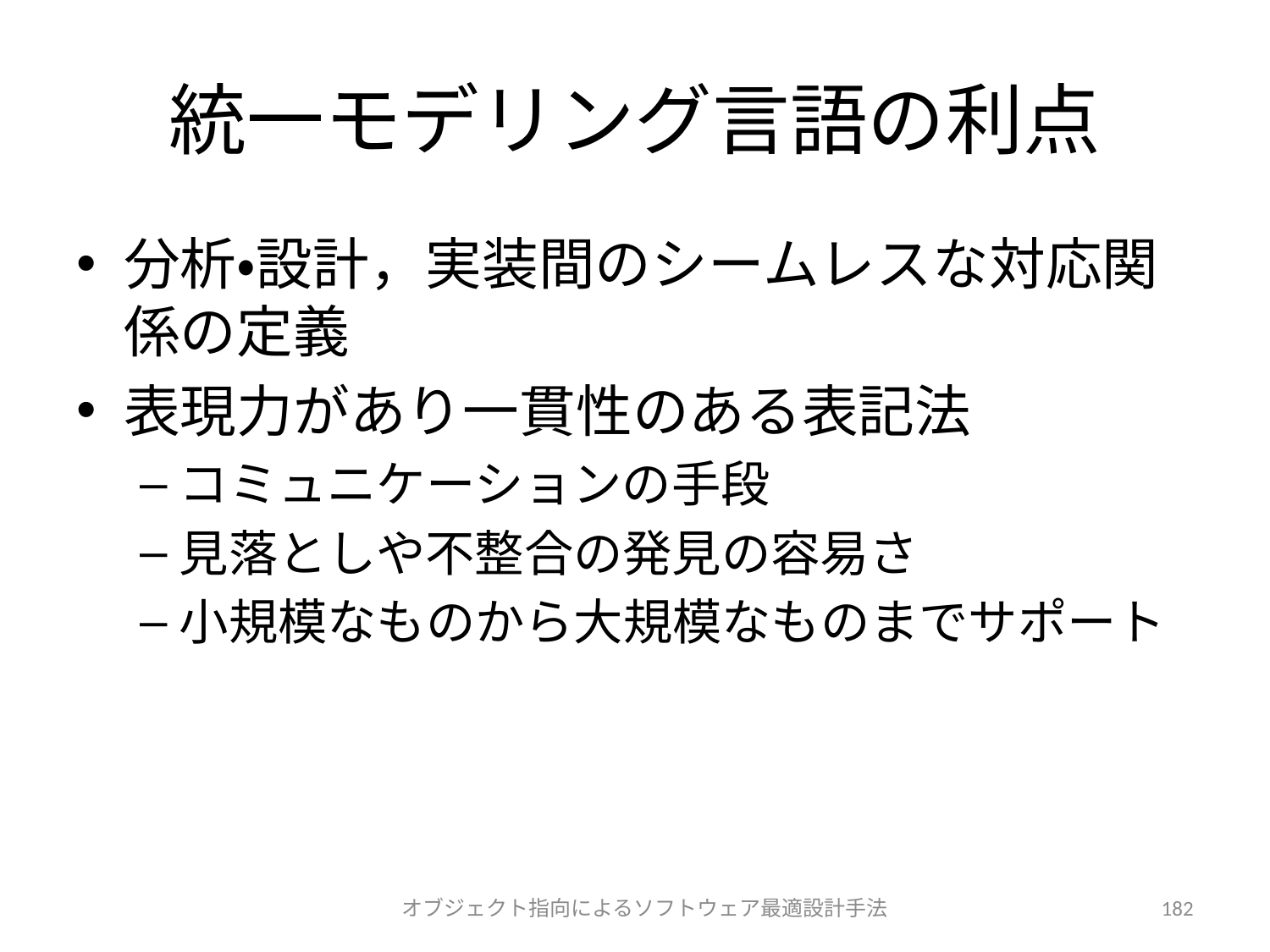

# 統一モデリング言語の利点
分析・設計，実装間のシームレスな対応関係の定義
表現力があり一貫性のある表記法
コミュニケーションの手段
見落としや不整合の発見の容易さ
小規模なものから大規模なものまでサポート
オブジェクト指向によるソフトウェア最適設計手法
182